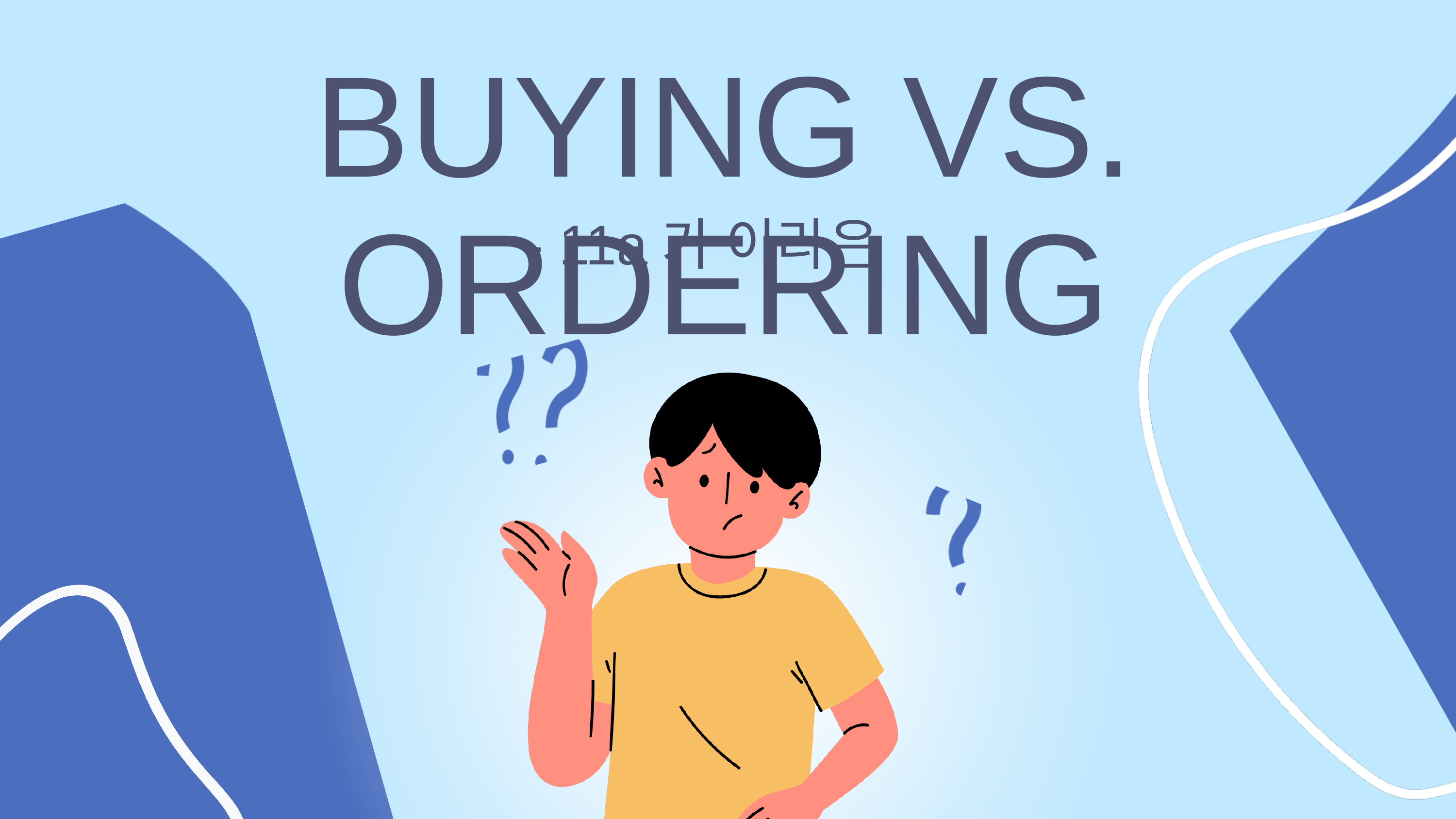

BUYING VS. ORDERING
- 11a가 이라은 -